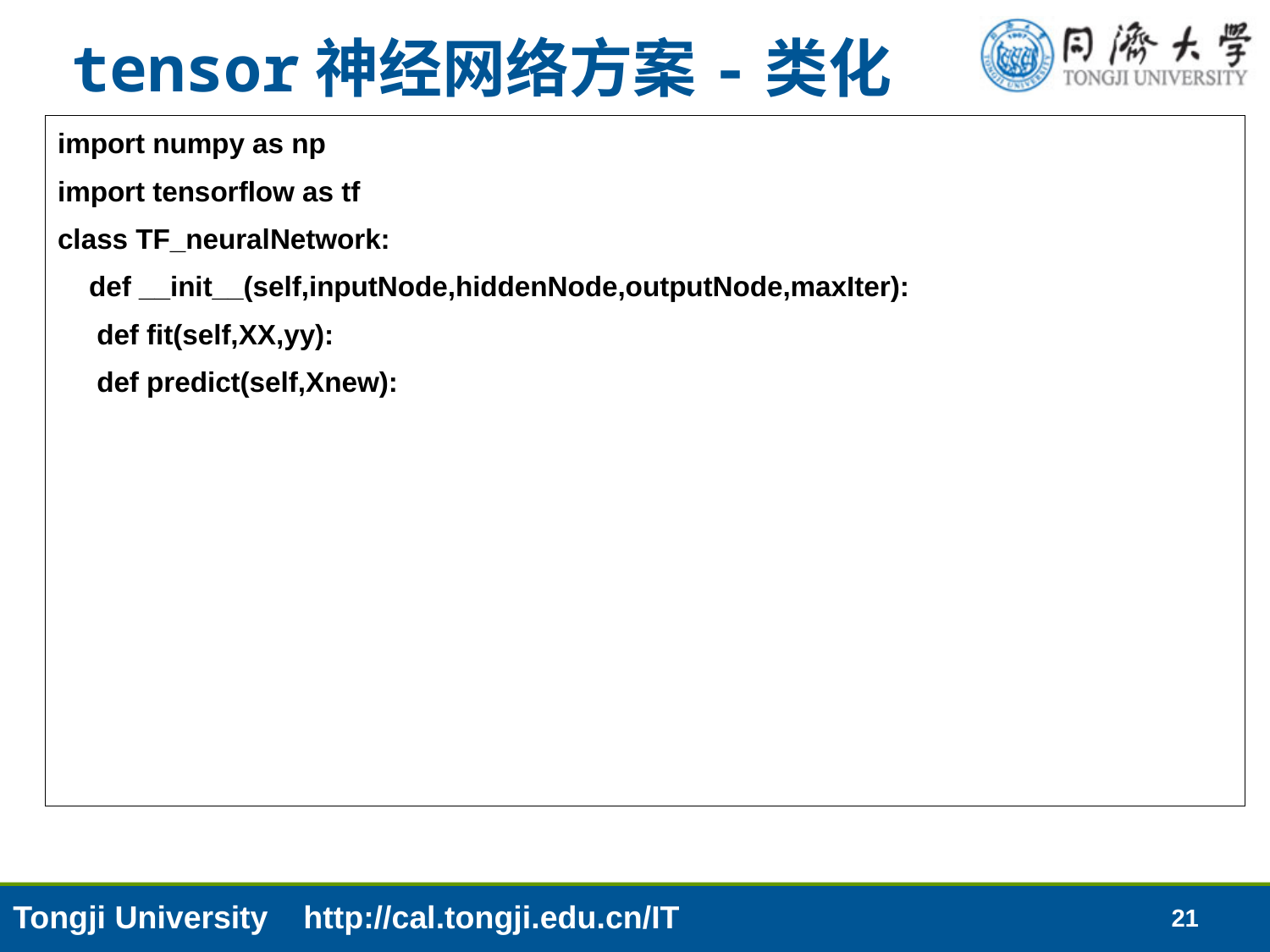

# tensor神经网络方案-类化
import numpy as np
import tensorflow as tf
class TF_neuralNetwork:
    def __init__(self,inputNode,hiddenNode,outputNode,maxIter):
     def fit(self,XX,yy):
     def predict(self,Xnew):